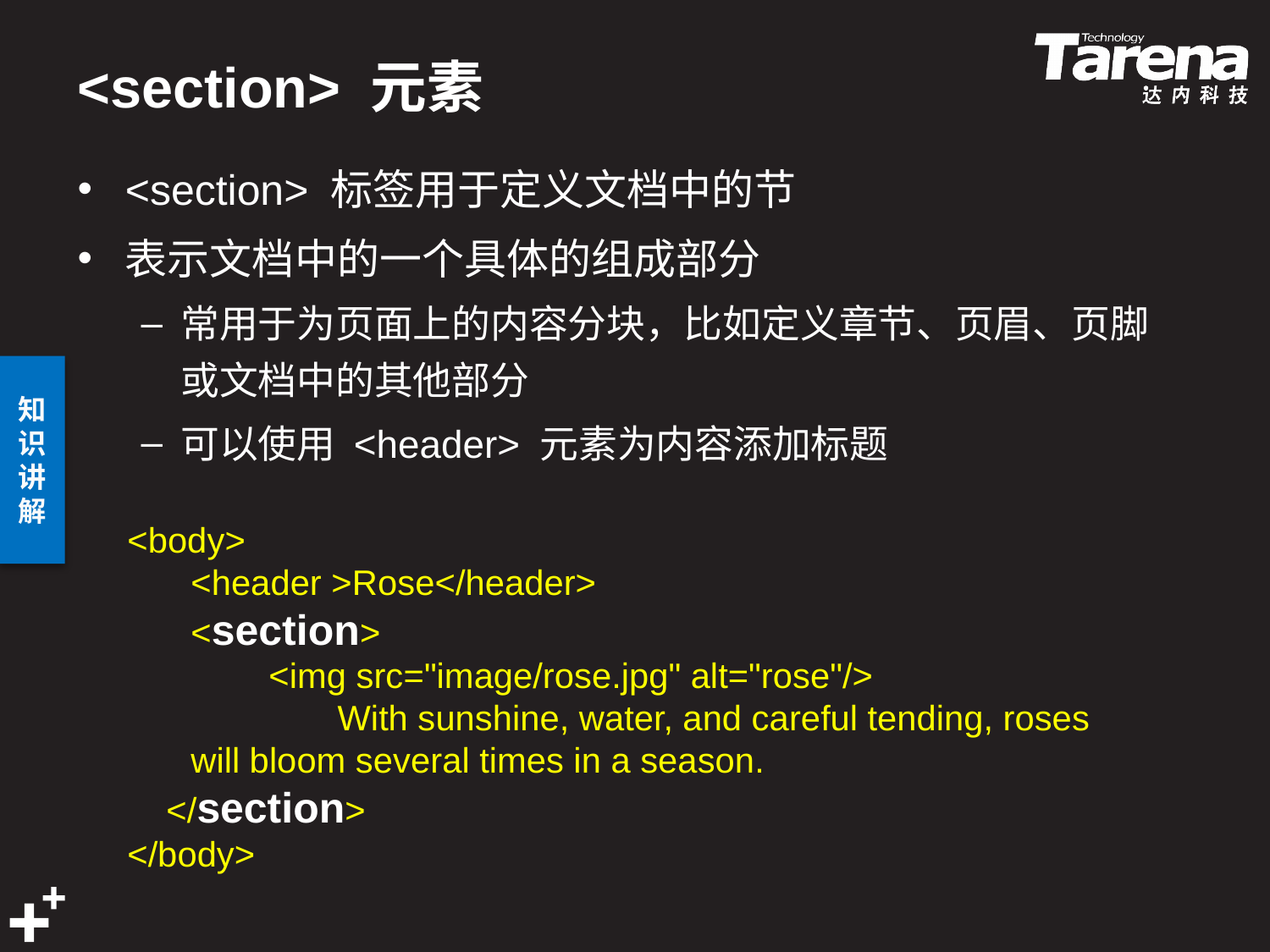

# <section> 元素
<section> 标签用于定义文档中的节
表示文档中的一个具体的组成部分
常用于为页面上的内容分块，比如定义章节、页眉、页脚或文档中的其他部分
可以使用 <header> 元素为内容添加标题
<body>
<header >Rose</header>
<section>
        <img src="image/rose.jpg" alt="rose"/>
	  With sunshine, water, and careful tending, roses will bloom several times in a season.
    </section>
</body>